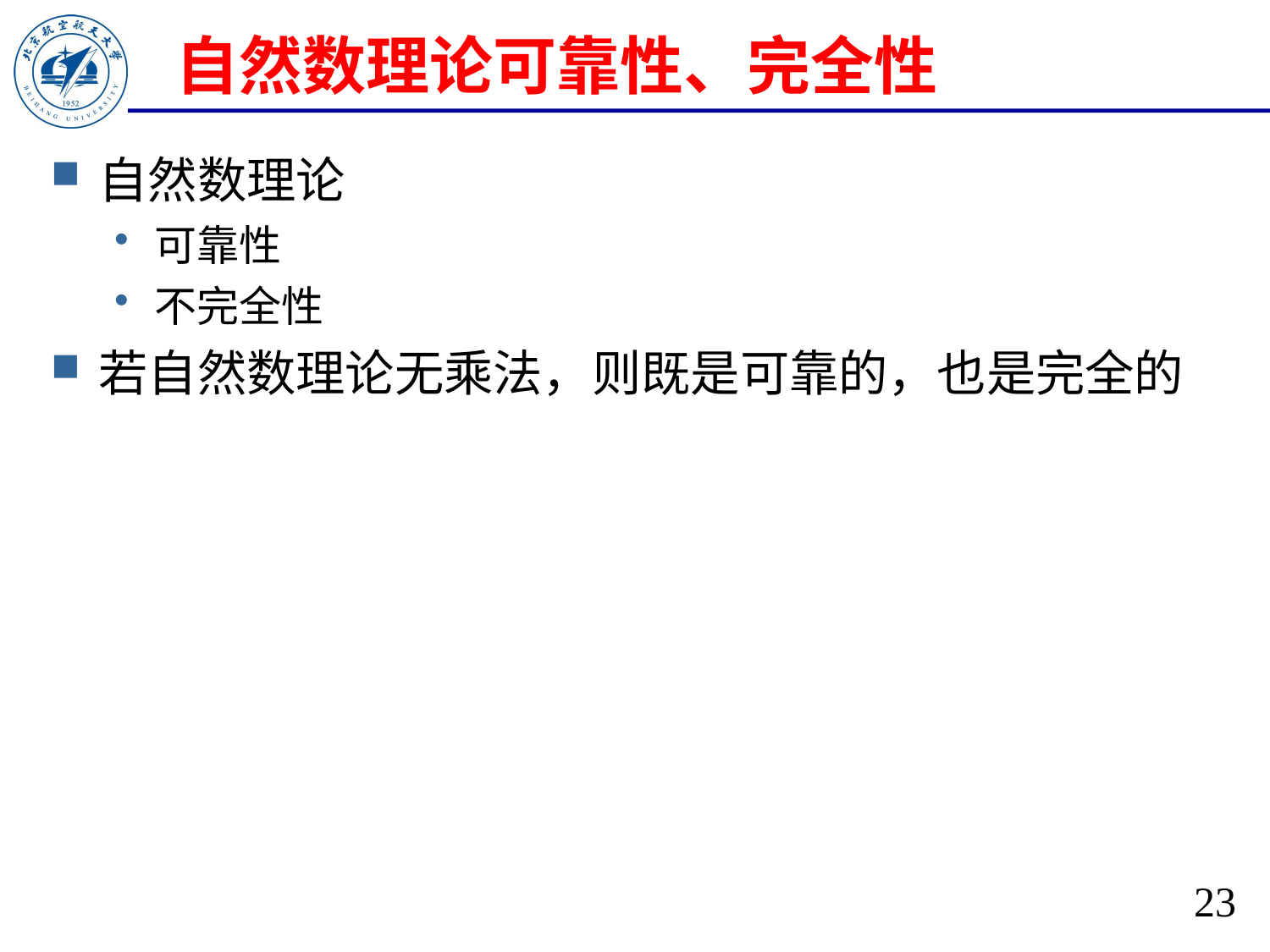

# 自然数理论可靠性、完全性
自然数理论
可靠性
不完全性
若自然数理论无乘法，则既是可靠的，也是完全的